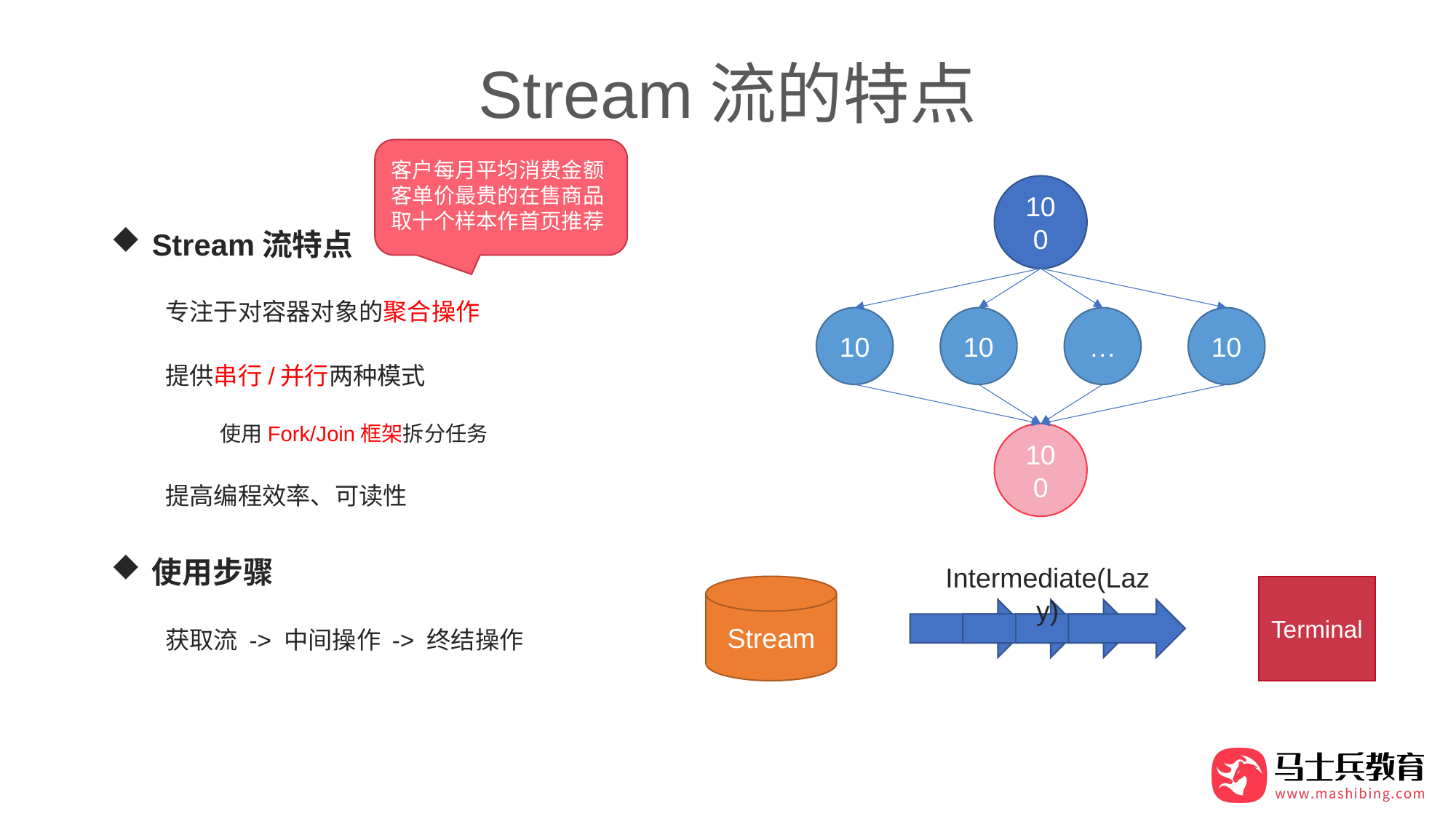

Stream流的特点
客户每月平均消费金额
客单价最贵的在售商品
取十个样本作首页推荐
100
Stream流特点
专注于对容器对象的聚合操作
提供串行/并行两种模式
使用Fork/Join框架拆分任务
提高编程效率、可读性
使用步骤
获取流 -> 中间操作 -> 终结操作

10
10
…
10
100
Intermediate(Lazy)

Stream
Terminal